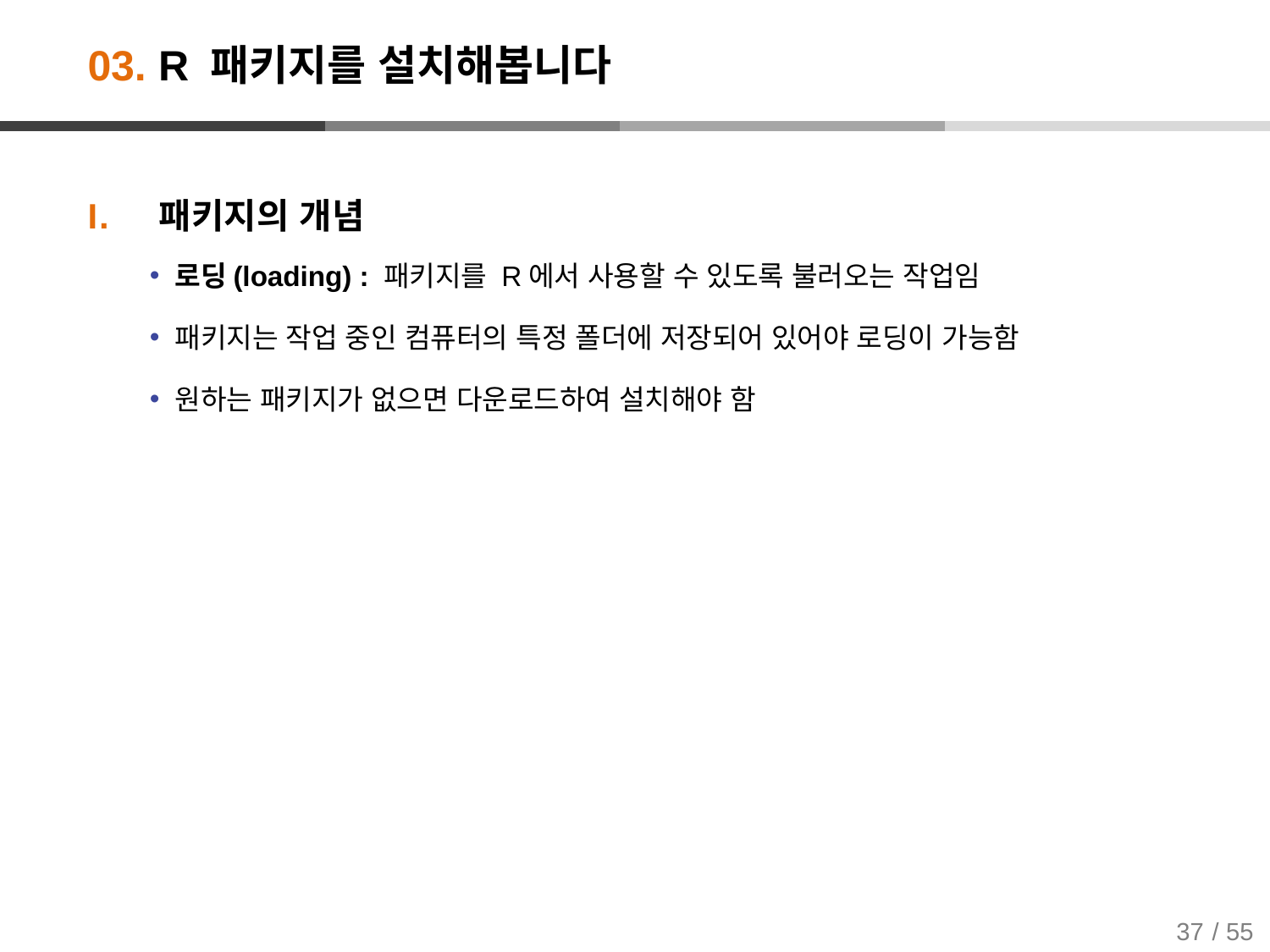

# 03. R 패키지를 설치해봅니다
패키지의 개념
로딩(loading) : 패키지를 R에서 사용할 수 있도록 불러오는 작업임
패키지는 작업 중인 컴퓨터의 특정 폴더에 저장되어 있어야 로딩이 가능함
원하는 패키지가 없으면 다운로드하여 설치해야 함